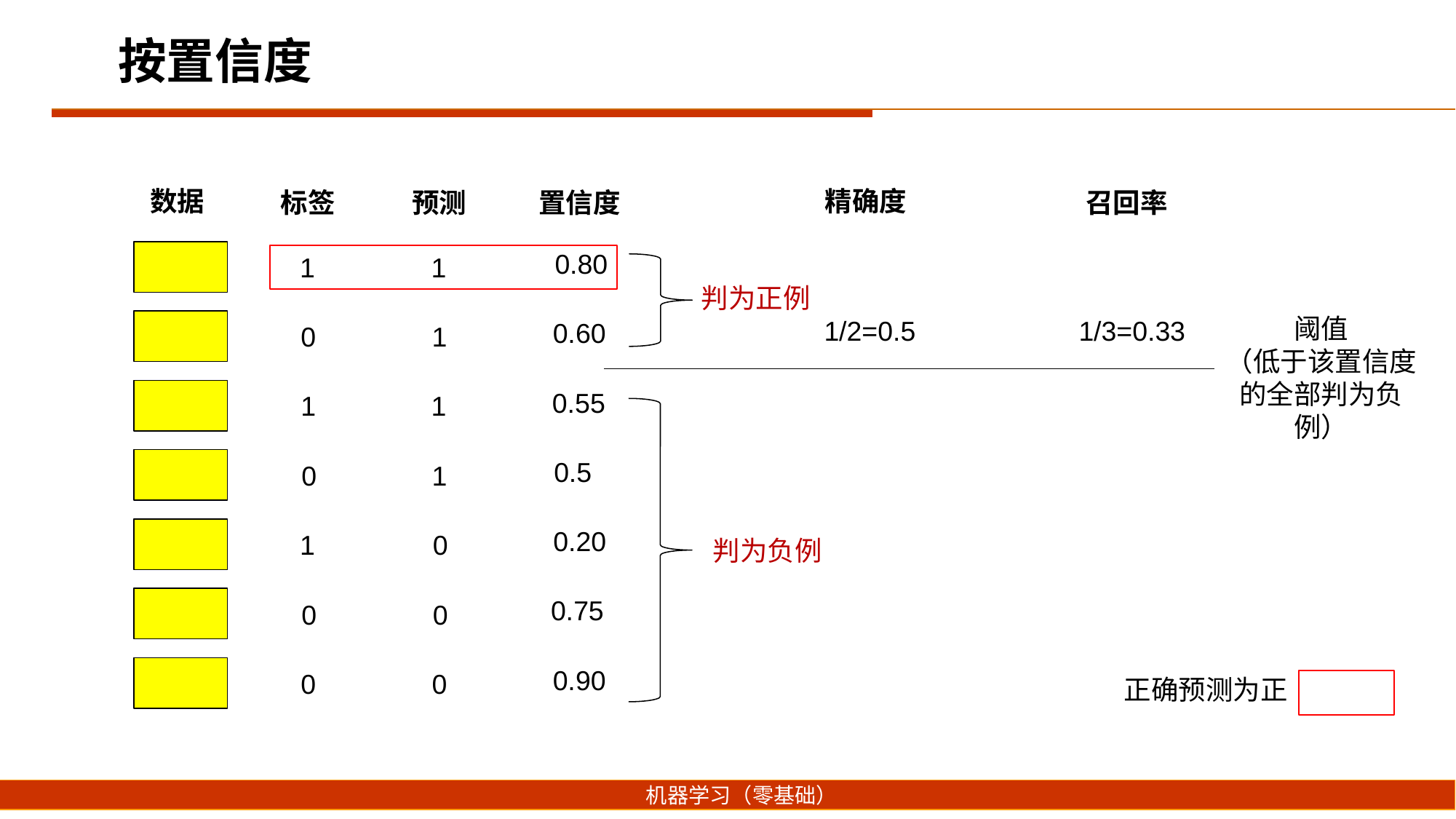

按置信度
数据
精确度
预测
置信度
召回率
标签

0.80
1
1

判为正例
阈值
（低于该置信度的全部判为负例）
1/2=0.5
1/3=0.33

0.60
0
1

0.55
1
1

0.5
0
1

0.20
1
0
判为负例

0.75
0
0

0.90
0
0
正确预测为正